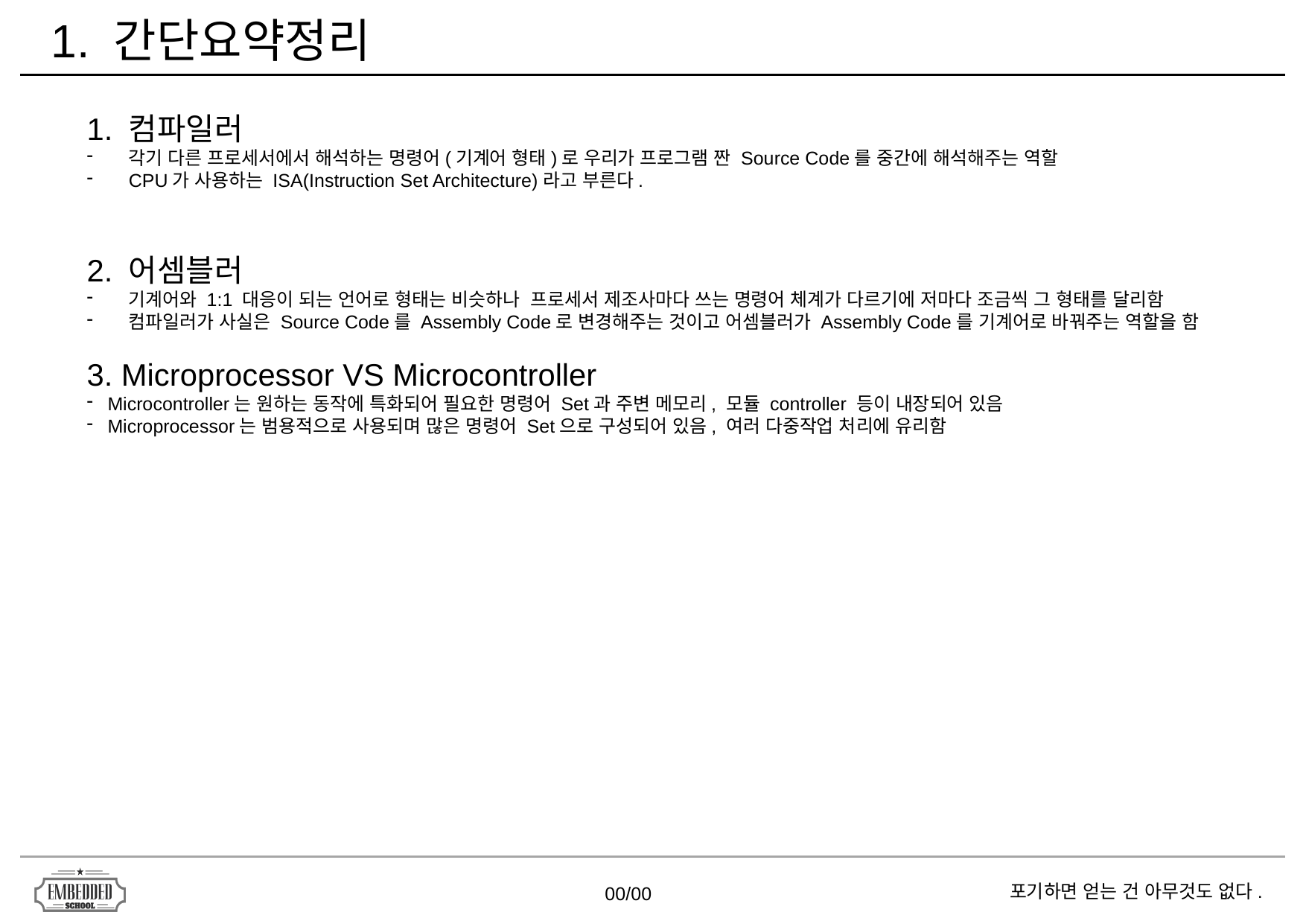

1. 간단요약정리
1. 컴파일러
각기 다른 프로세서에서 해석하는 명령어(기계어 형태)로 우리가 프로그램 짠 Source Code를 중간에 해석해주는 역할
CPU가 사용하는 ISA(Instruction Set Architecture)라고 부른다.

2. 어셈블러
기계어와 1:1 대응이 되는 언어로 형태는 비슷하나  프로세서 제조사마다 쓰는 명령어 체계가 다르기에 저마다 조금씩 그 형태를 달리함
컴파일러가 사실은 Source Code를 Assembly Code로 변경해주는 것이고 어셈블러가 Assembly Code를 기계어로 바꿔주는 역할을 함

3. Microprocessor VS Microcontroller
Microcontroller는 원하는 동작에 특화되어 필요한 명령어 Set과 주변 메모리, 모듈 controller 등이 내장되어 있음
Microprocessor는 범용적으로 사용되며 많은 명령어 Set으로 구성되어 있음, 여러 다중작업 처리에 유리함
00/00